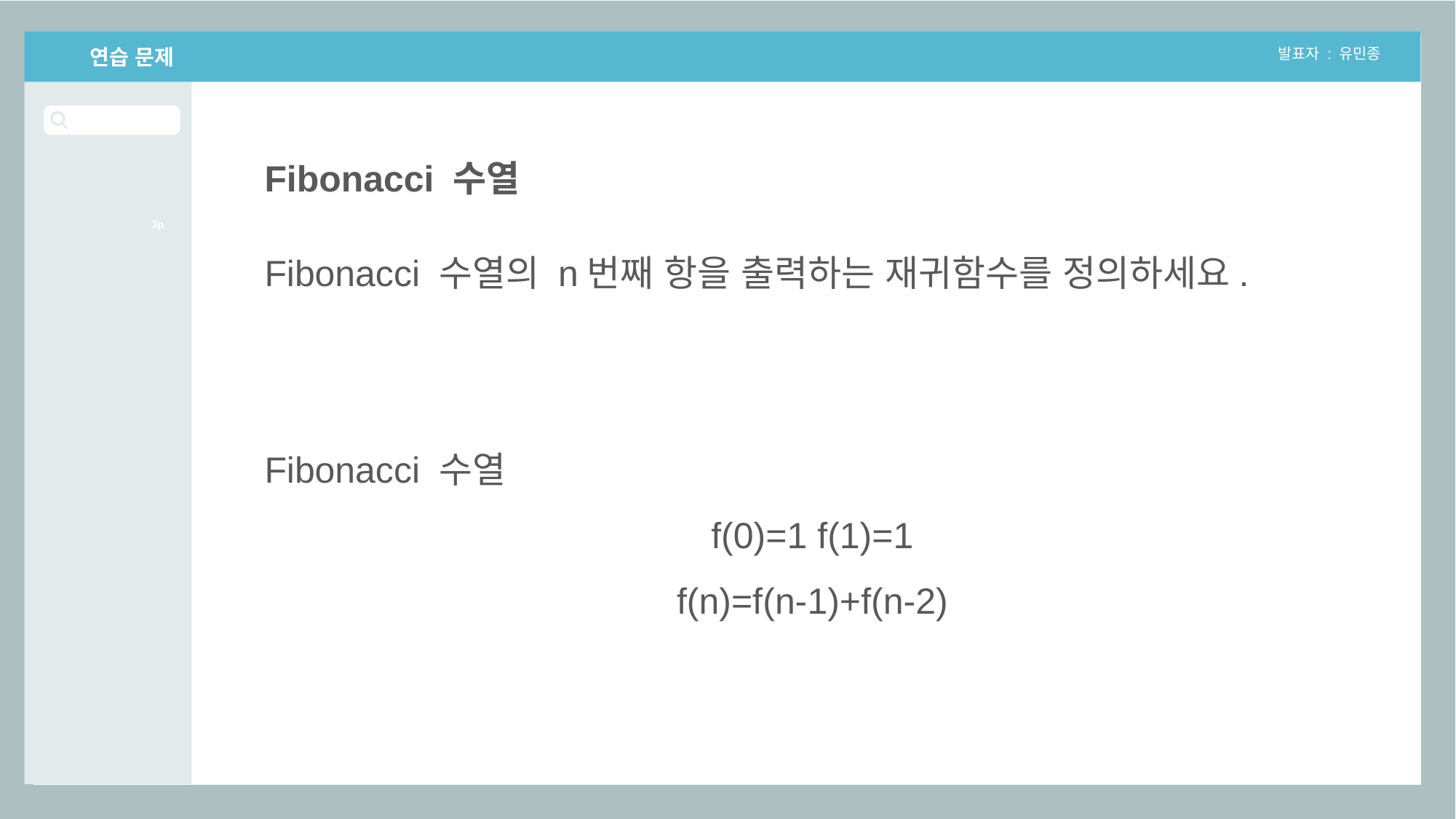

연습 문제
발표자 : 유민종

Fibonacci 수열
3p
Fibonacci 수열의 n번째 항을 출력하는 재귀함수를 정의하세요.

Fibonacci 수열
f(0)=1 f(1)=1
f(n)=f(n-1)+f(n-2)